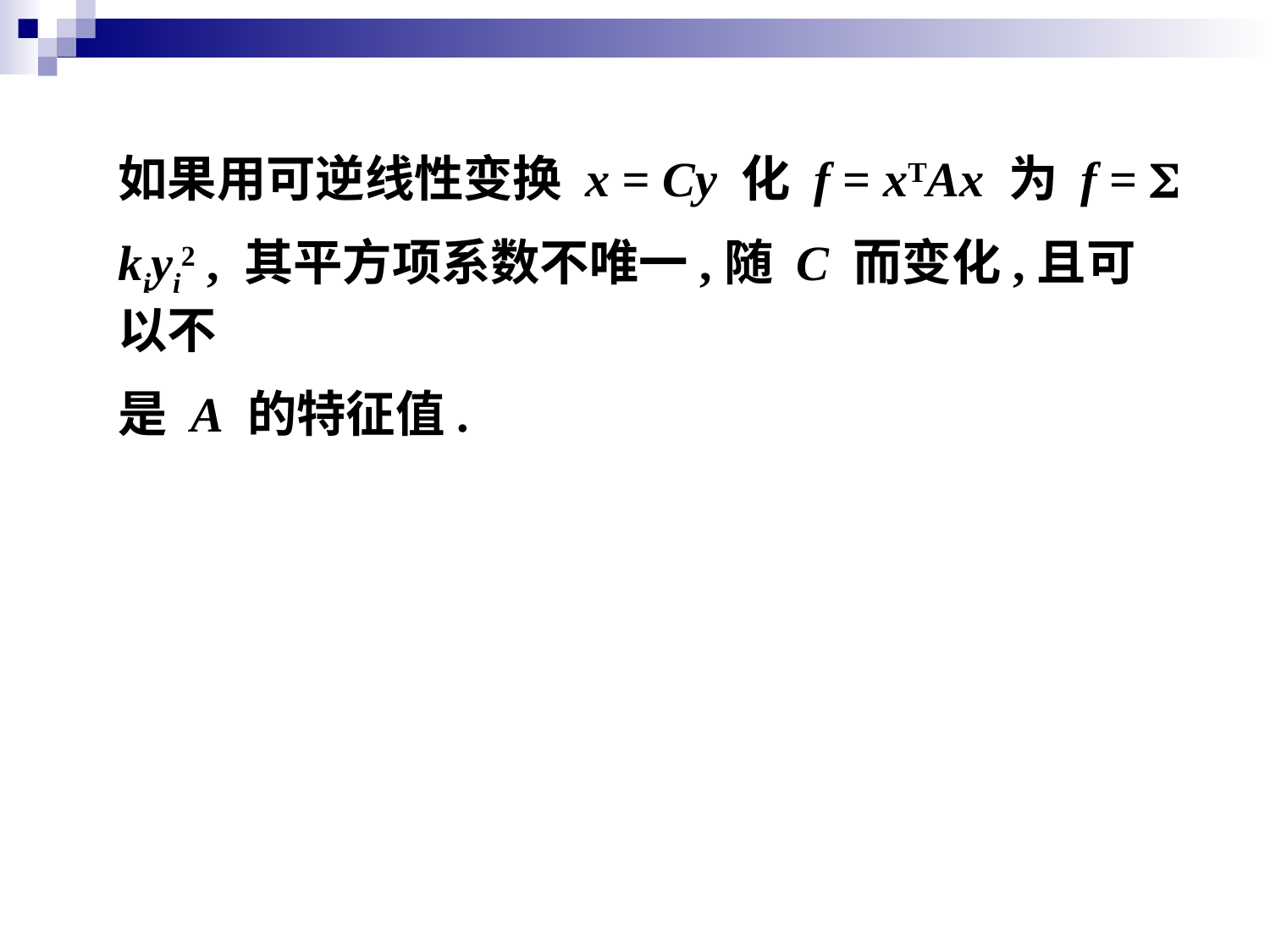

如果用可逆线性变换 x = Cy 化 f = xTAx 为 f = Σ
kiyi2 , 其平方项系数不唯一,随 C 而变化,且可以不
是 A 的特征值.